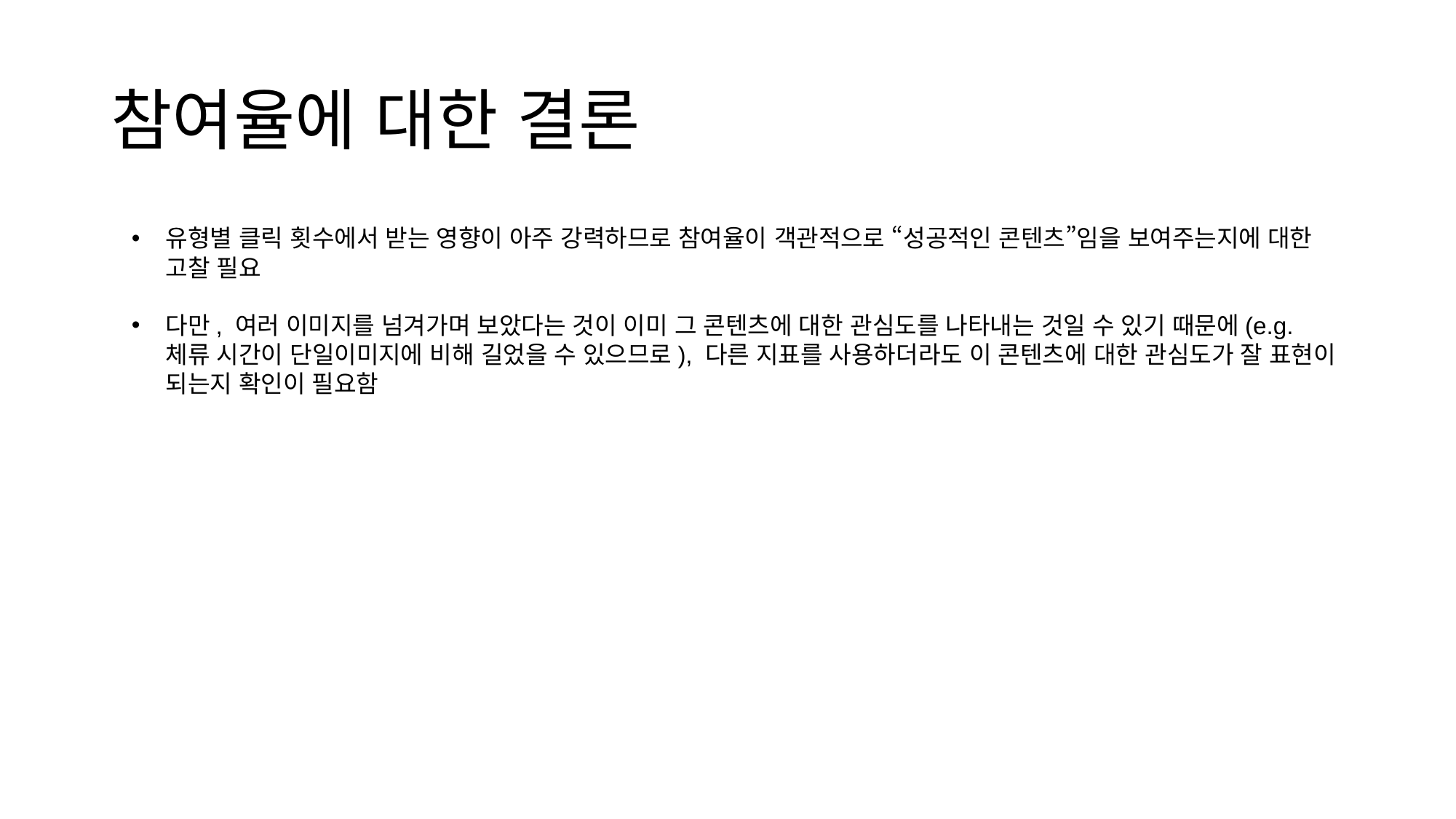

# 참여율에 대한 결론
유형별 클릭 횟수에서 받는 영향이 아주 강력하므로 참여율이 객관적으로 “성공적인 콘텐츠”임을 보여주는지에 대한 고찰 필요

다만, 여러 이미지를 넘겨가며 보았다는 것이 이미 그 콘텐츠에 대한 관심도를 나타내는 것일 수 있기 때문에(e.g. 체류 시간이 단일이미지에 비해 길었을 수 있으므로), 다른 지표를 사용하더라도 이 콘텐츠에 대한 관심도가 잘 표현이 되는지 확인이 필요함